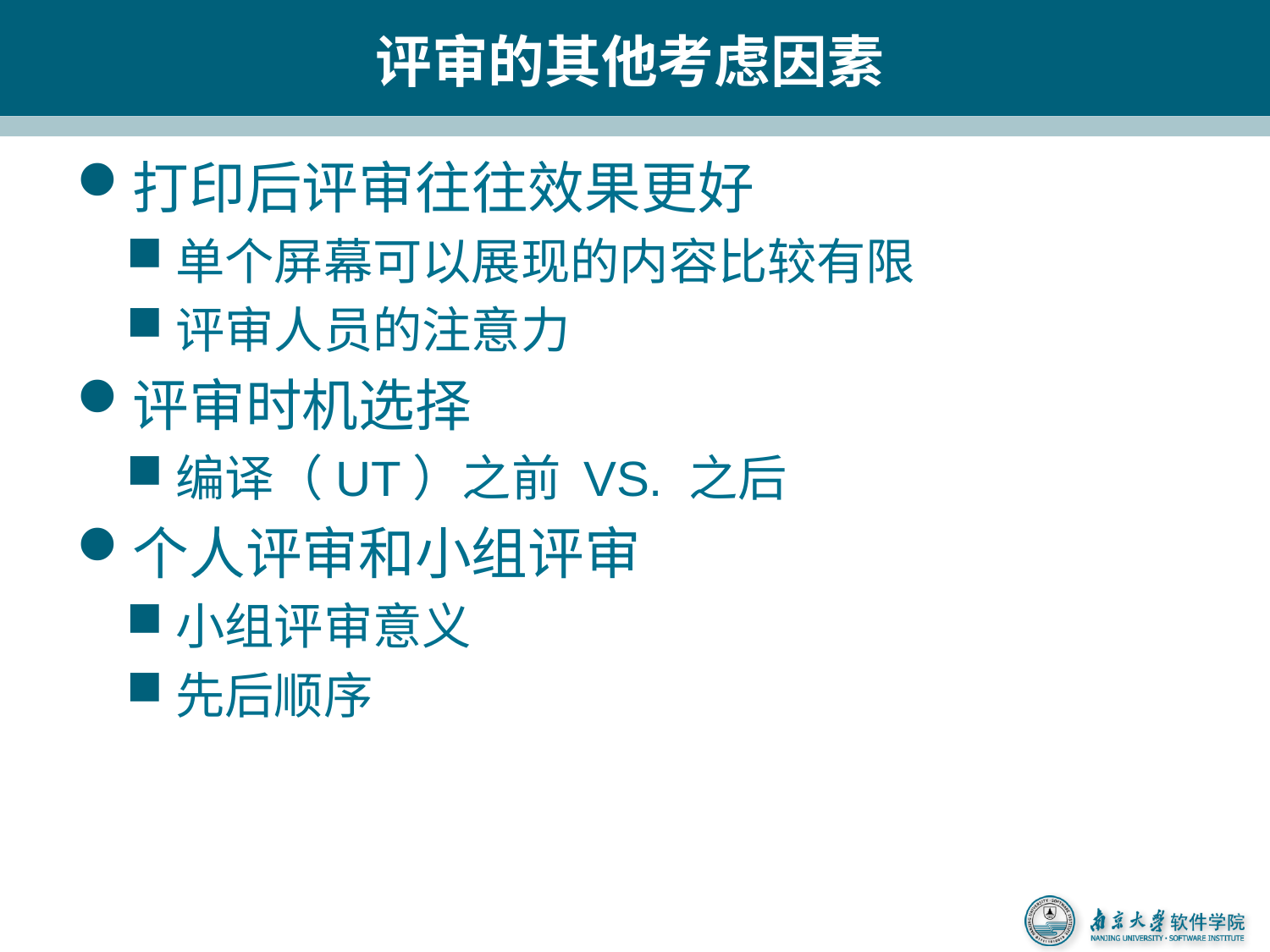

# 评审的其他考虑因素
打印后评审往往效果更好
单个屏幕可以展现的内容比较有限
评审人员的注意力
评审时机选择
编译（UT）之前 VS. 之后
个人评审和小组评审
小组评审意义
先后顺序